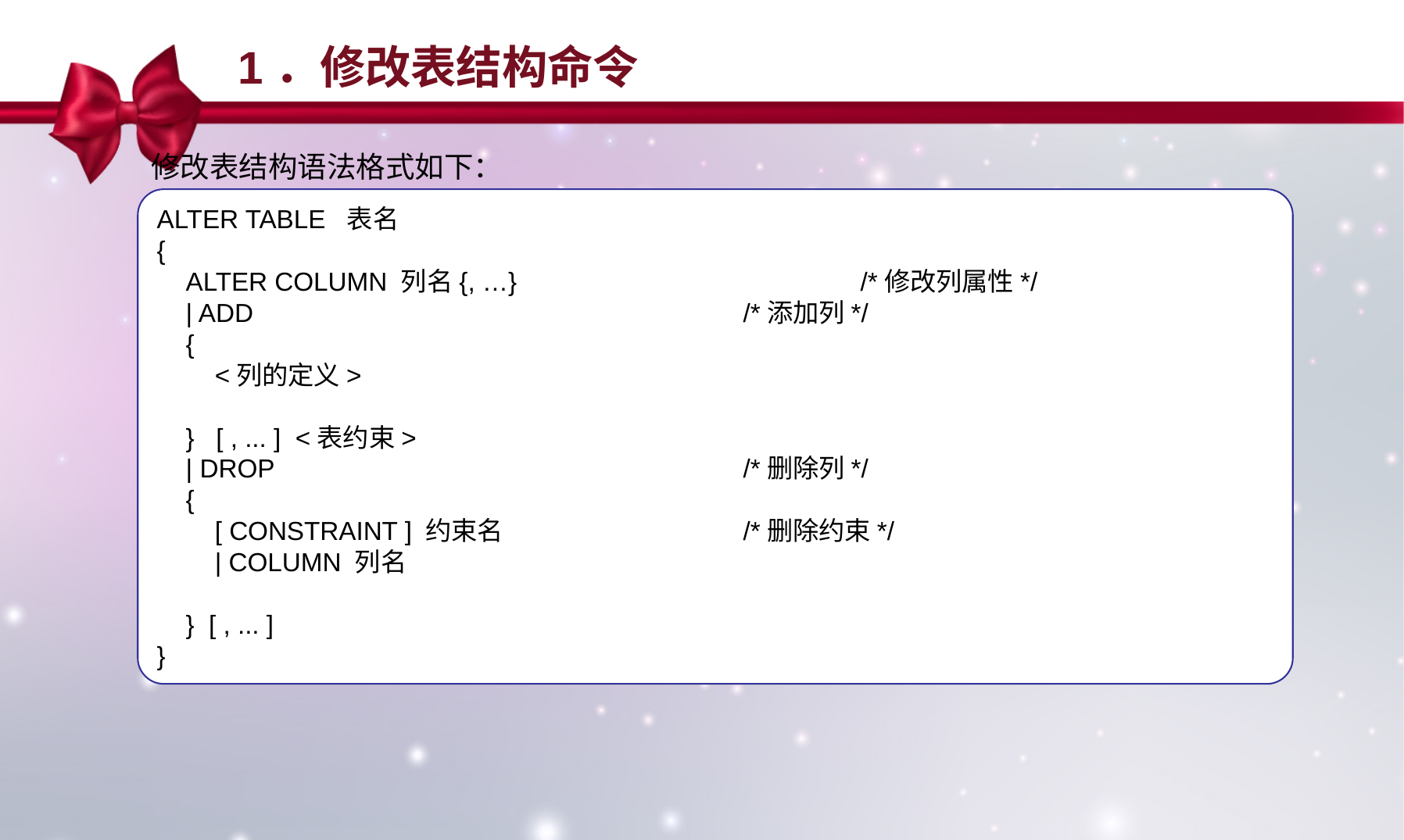

1．修改表结构命令
修改表结构语法格式如下：
ALTER TABLE  表名
{
    ALTER COLUMN 列名{, …}			/*修改列属性*/
    | ADD 					/*添加列*/
    {
        <列的定义>
    }   [ , ... ]  <表约束>
    | DROP				/*删除列*/
    {
        [ CONSTRAINT ] 约束名			/*删除约束*/
        | COLUMN 列名
    }  [ , ... ]
}